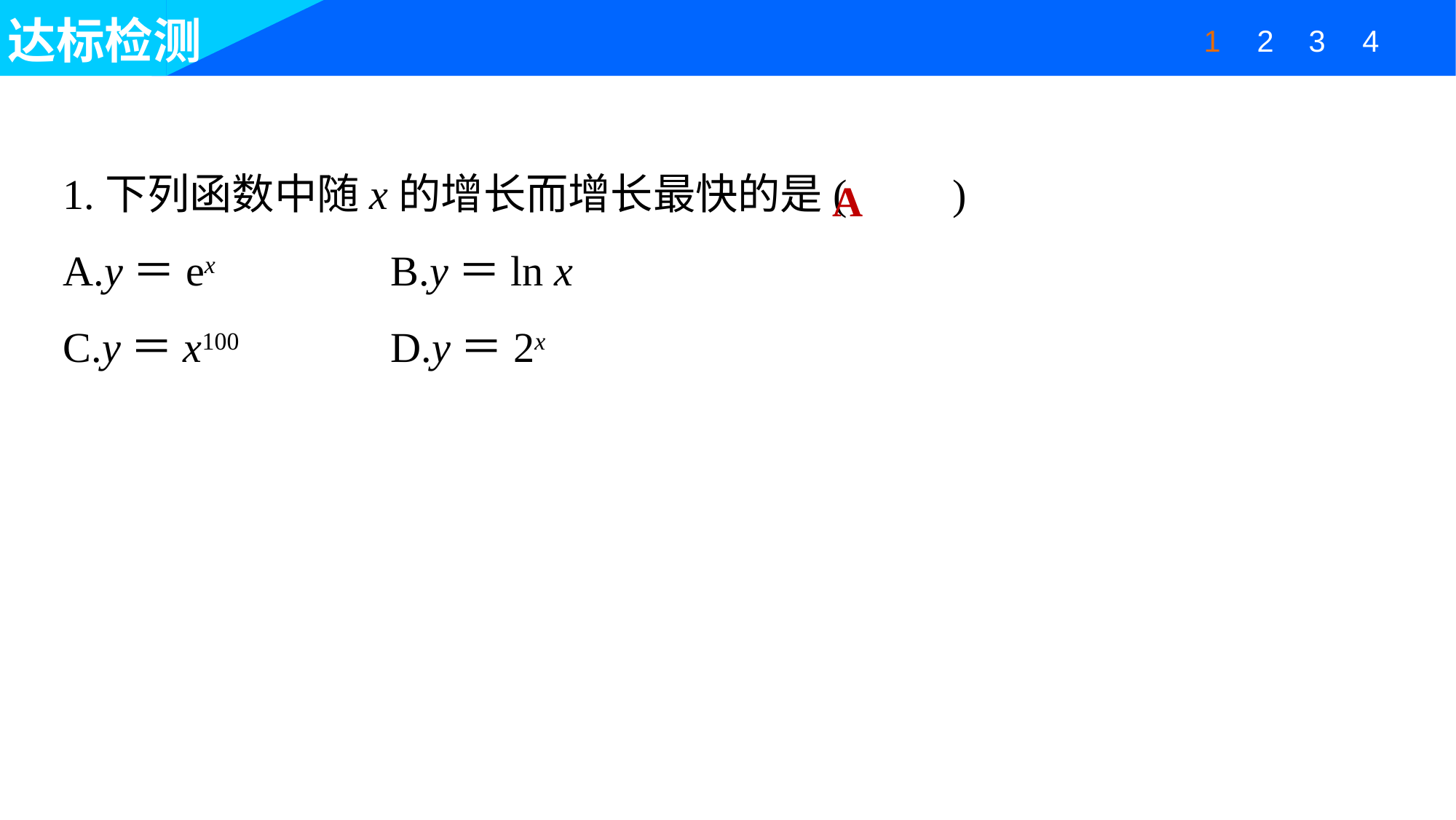

达标检测
4
1
2
3
1.下列函数中随x的增长而增长最快的是(　　)
A.y＝ex  		B.y＝ln x
C.y＝x100  		D.y＝2x
A